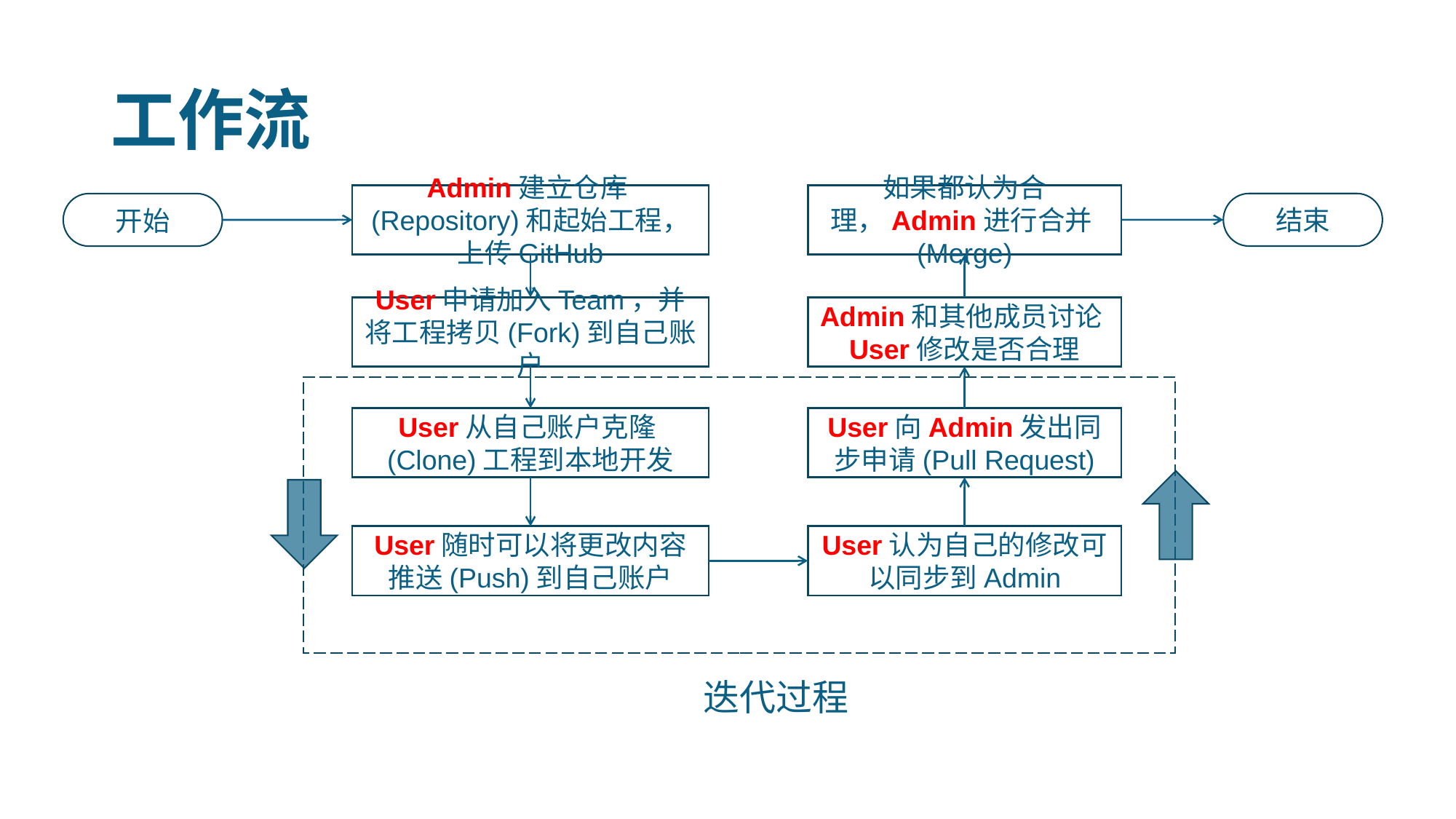

# 工作流
Admin建立仓库(Repository)和起始工程，上传GitHub
如果都认为合理，Admin进行合并(Merge)
结束
开始
User申请加入Team，并将工程拷贝(Fork)到自己账户
Admin和其他成员讨论User修改是否合理

User从自己账户克隆(Clone)工程到本地开发
User向Admin发出同步申请(Pull Request)

User随时可以将更改内容推送(Push)到自己账户
User认为自己的修改可以同步到Admin
迭代过程